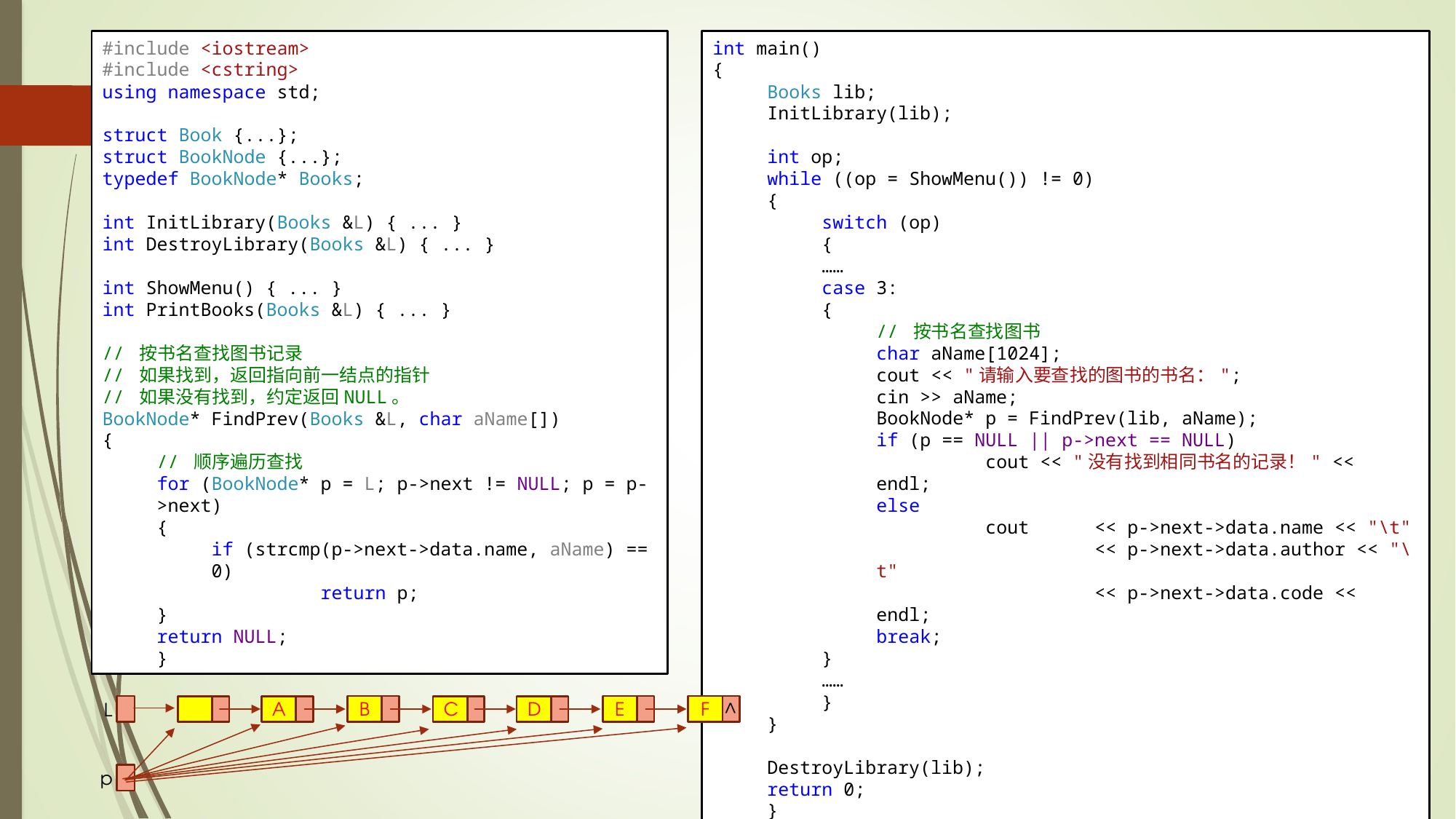

#include <iostream>
#include <cstring>
using namespace std;

struct Book {...};
struct BookNode {...};
typedef BookNode* Books;

int InitLibrary(Books &L) { ... }
int DestroyLibrary(Books &L) { ... }

int ShowMenu() { ... }
int PrintBooks(Books &L) { ... }

// 按书名查找图书记录
// 如果找到，返回指向前一结点的指针
// 如果没有找到，约定返回NULL。
BookNode* FindPrev(Books &L, char aName[])
{
// 顺序遍历查找
for (BookNode* p = L; p->next != NULL; p = p->next)
{
if (strcmp(p->next->data.name, aName) == 0)
	return p;
}
return NULL;
}
int main()
{
Books lib;
InitLibrary(lib);

int op;
while ((op = ShowMenu()) != 0)
{
switch (op)
{
……
case 3:
{
// 按书名查找图书
char aName[1024];
cout << "请输入要查找的图书的书名：";
cin >> aName;
BookNode* p = FindPrev(lib, aName);
if (p == NULL || p->next == NULL)
	cout << "没有找到相同书名的记录！" << endl;
else
	cout 	<< p->next->data.name << "\t"
		<< p->next->data.author << "\t"
		<< p->next->data.code << endl;
break;
}
……
}
}

DestroyLibrary(lib);
return 0;
}
^
L

B

E

F

A

C

D

p